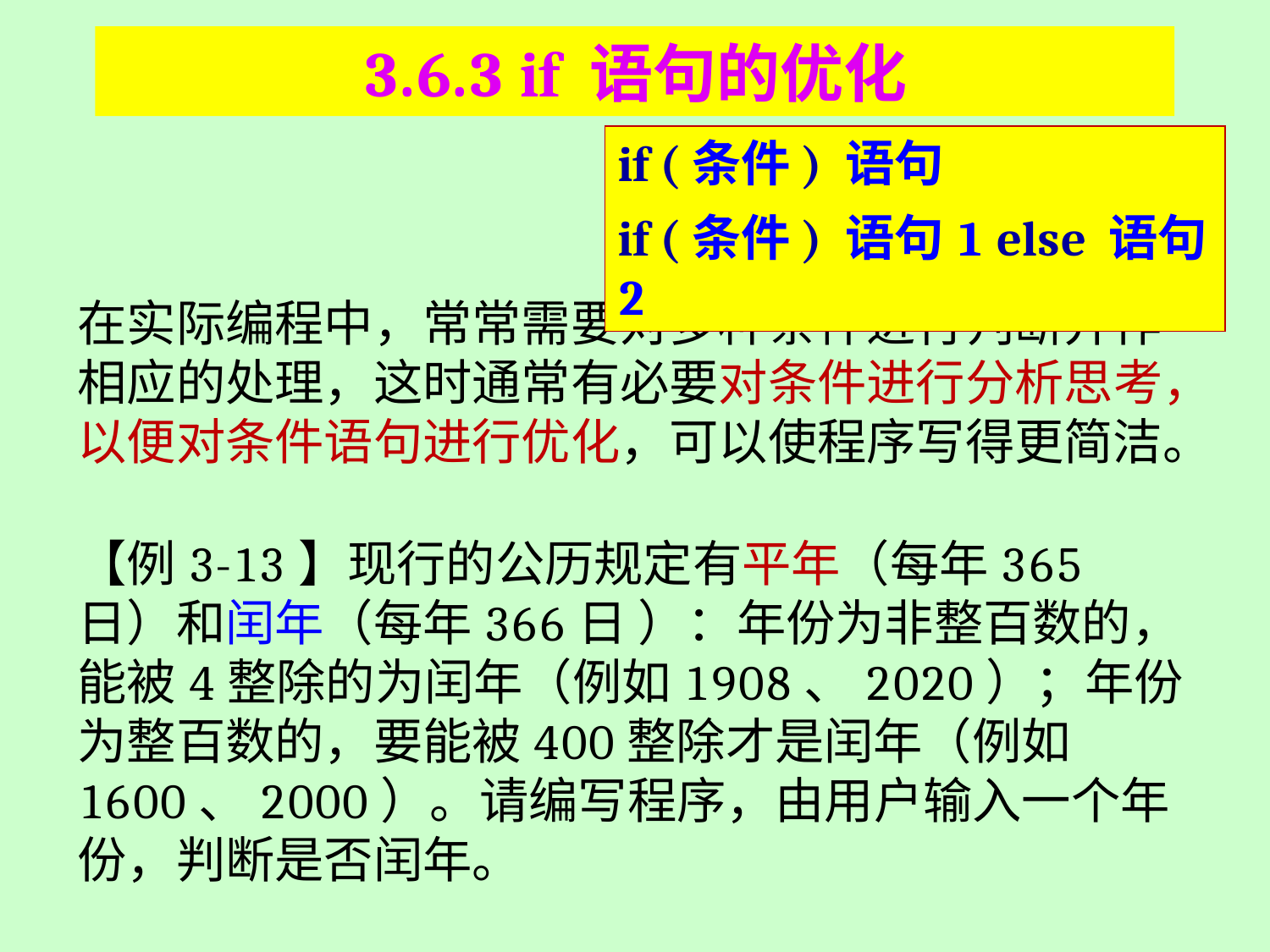

# 3.6.3 if 语句的优化
if (条件) 语句
if (条件) 语句1 else 语句2
在实际编程中，常常需要对多种条件进行判断并作相应的处理，这时通常有必要对条件进行分析思考，以便对条件语句进行优化，可以使程序写得更简洁。

【例3-13】现行的公历规定有平年（每年365日）和闰年（每年366日 ）：年份为非整百数的，能被4整除的为闰年（例如1908、2020）；年份为整百数的，要能被400整除才是闰年（例如1600、2000）。请编写程序，由用户输入一个年份，判断是否闰年。
22